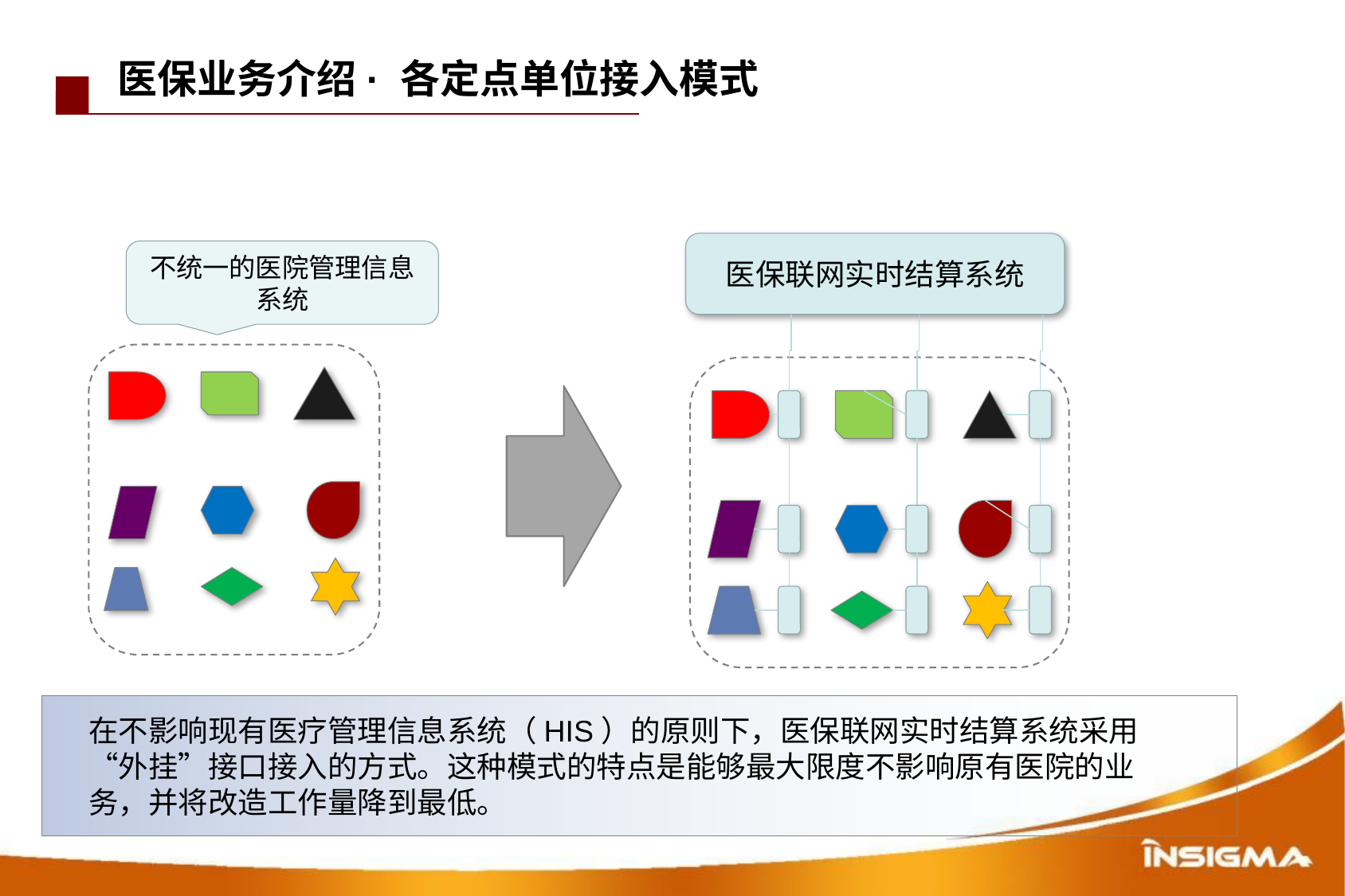

医保业务介绍· 各定点单位接入模式

医保联网实时结算系统
不统一的医院管理信息系统

在不影响现有医疗管理信息系统（HIS）的原则下，医保联网实时结算系统采用“外挂”接口接入的方式。这种模式的特点是能够最大限度不影响原有医院的业务，并将改造工作量降到最低。